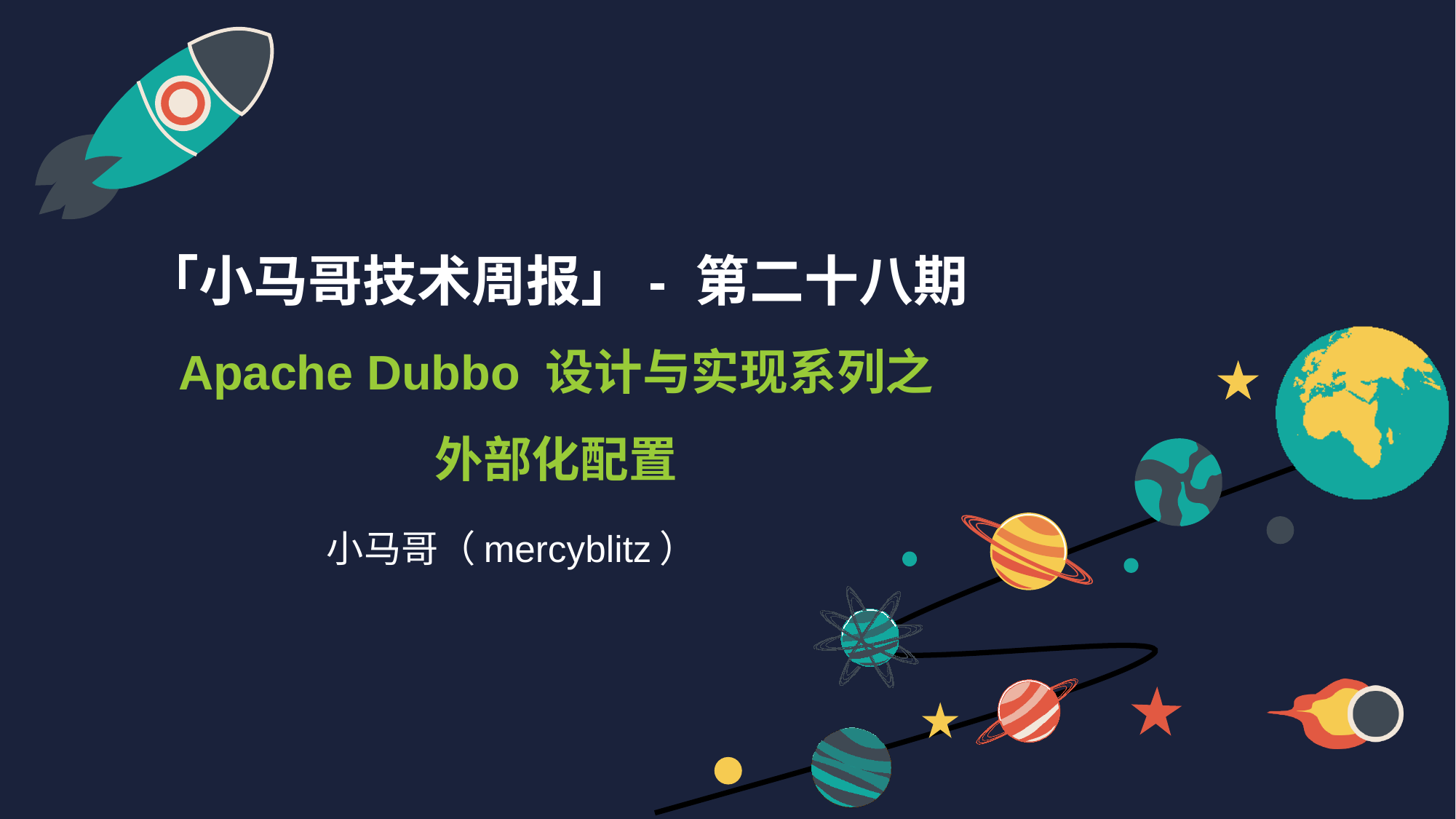

# 「小马哥技术周报」- 第二十八期 Apache Dubbo 设计与实现系列之 外部化配置
小马哥（mercyblitz）